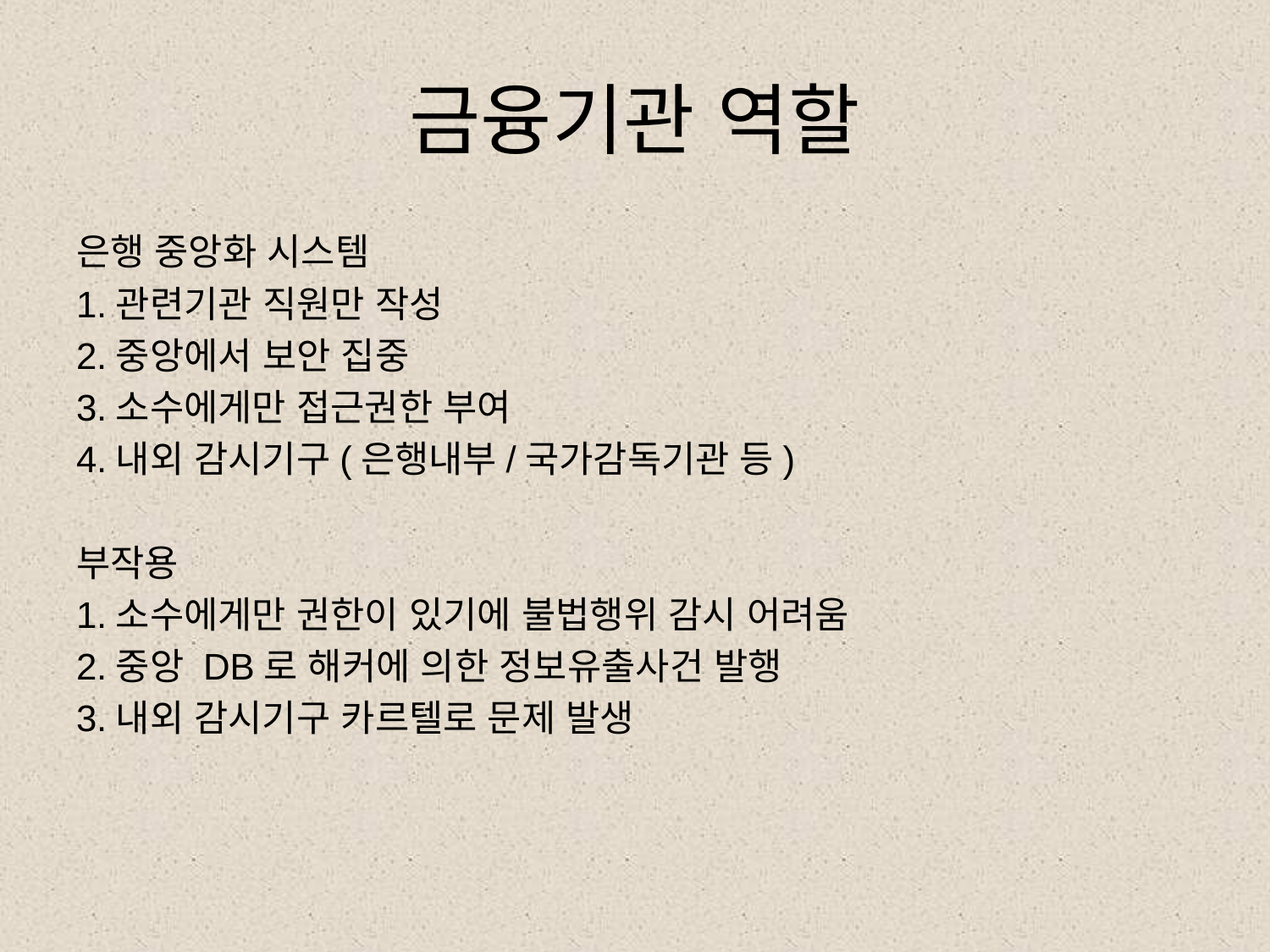

# 금융기관 역할
은행 중앙화 시스템
1.관련기관 직원만 작성
2.중앙에서 보안 집중
3.소수에게만 접근권한 부여
4.내외 감시기구(은행내부/국가감독기관 등)

부작용
1.소수에게만 권한이 있기에 불법행위 감시 어려움
2.중앙 DB로 해커에 의한 정보유출사건 발행
3.내외 감시기구 카르텔로 문제 발생